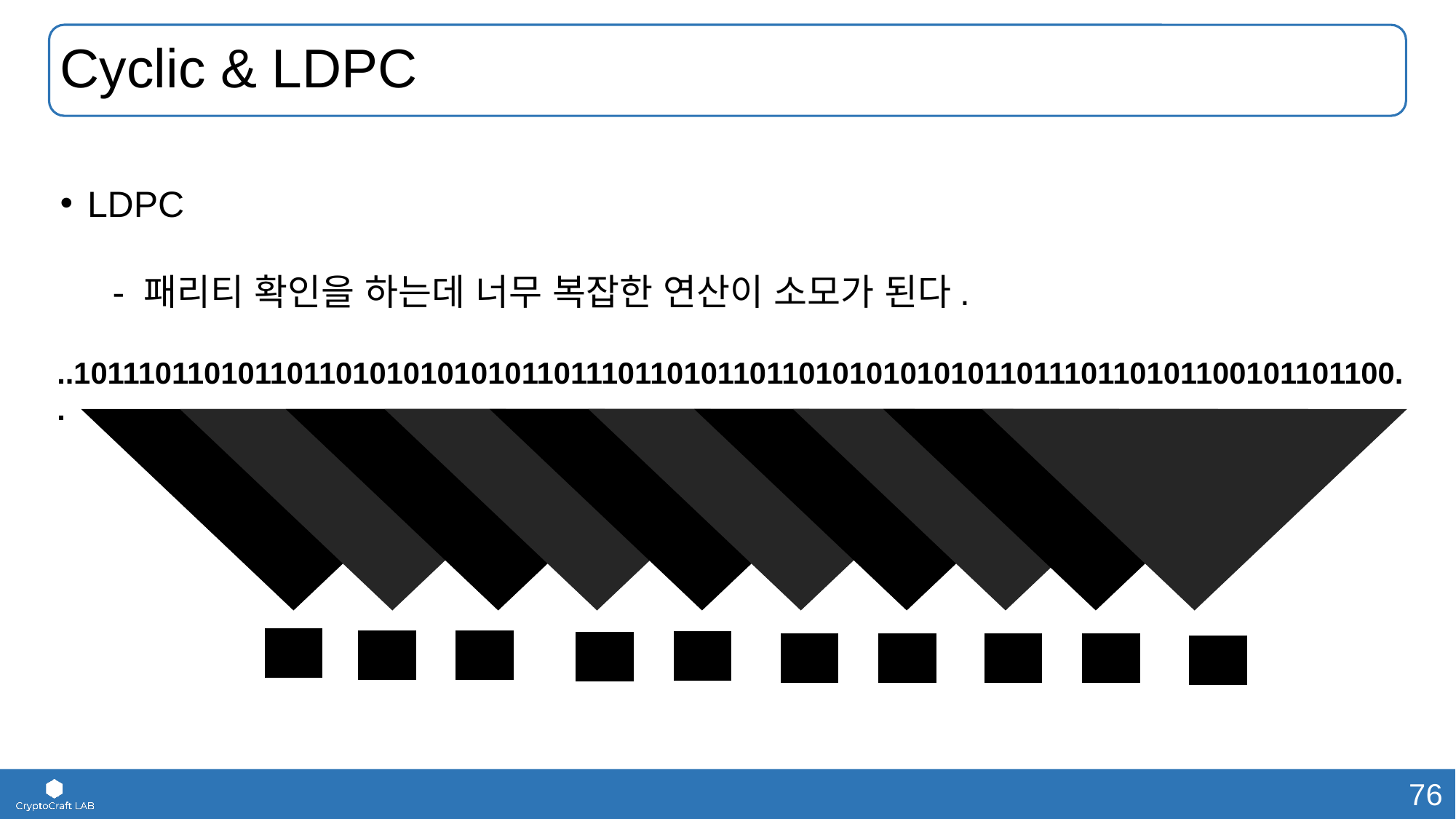

# Cyclic & LDPC
LDPC
- 패리티 확인을 하는데 너무 복잡한 연산이 소모가 된다.
..10111011010110110101010101011011101101011011010101010101101110110101100101101100..